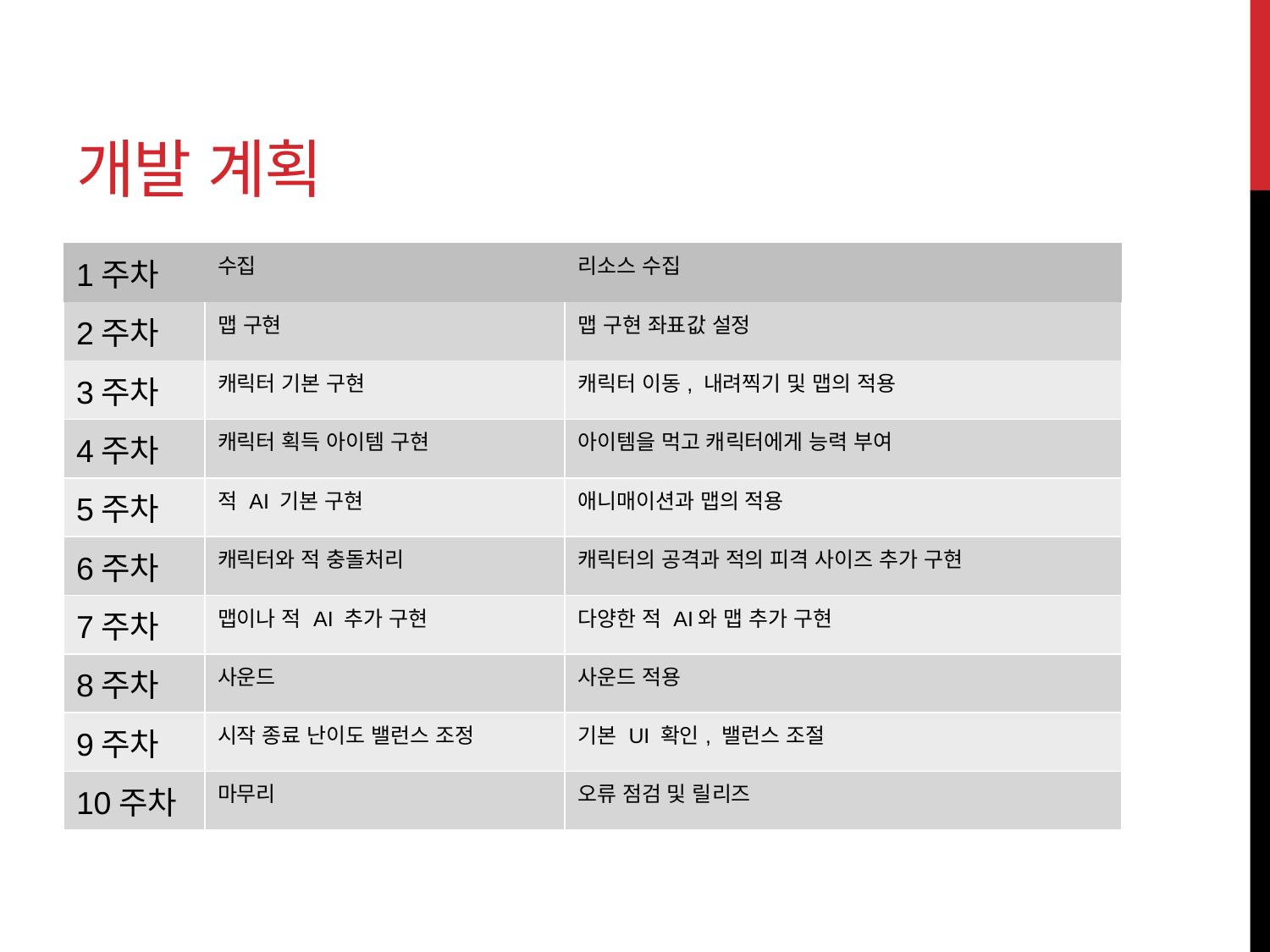

# 개발 계획
| 1주차 | 수집 | 리소스 수집 |
| --- | --- | --- |
| 2주차 | 맵 구현 | 맵 구현 좌표값 설정 |
| 3주차 | 캐릭터 기본 구현 | 캐릭터 이동, 내려찍기 및 맵의 적용 |
| 4주차 | 캐릭터 획득 아이템 구현 | 아이템을 먹고 캐릭터에게 능력 부여 |
| 5주차 | 적 AI 기본 구현 | 애니매이션과 맵의 적용 |
| 6주차 | 캐릭터와 적 충돌처리 | 캐릭터의 공격과 적의 피격 사이즈 추가 구현 |
| 7주차 | 맵이나 적 AI 추가 구현 | 다양한 적 AI와 맵 추가 구현 |
| 8주차 | 사운드 | 사운드 적용 |
| 9주차 | 시작 종료 난이도 밸런스 조정 | 기본 UI 확인, 밸런스 조절 |
| 10주차 | 마무리 | 오류 점검 및 릴리즈 |